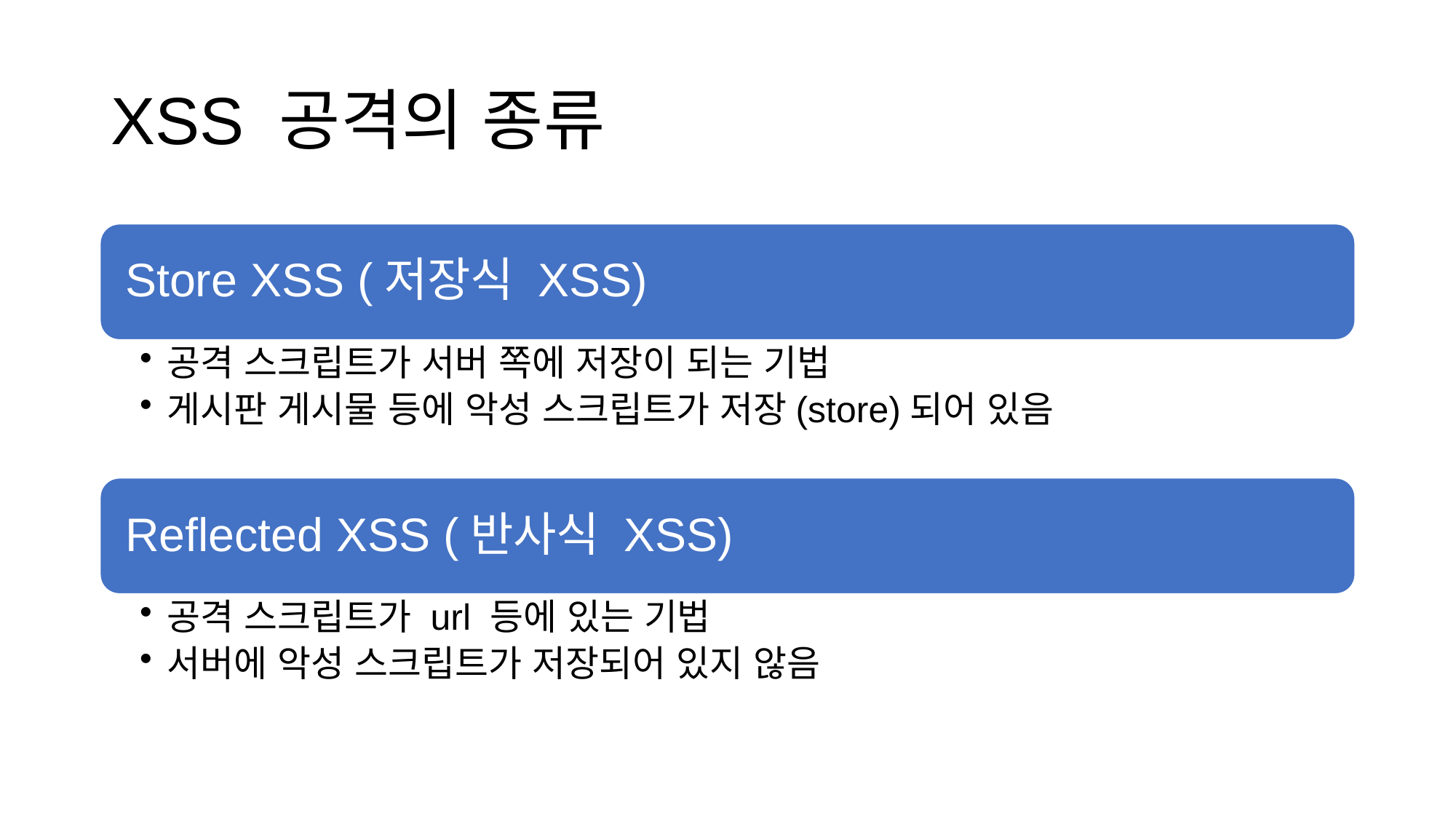

# XSS 공격의 종류
Store XSS (저장식 XSS)
공격 스크립트가 서버 쪽에 저장이 되는 기법
게시판 게시물 등에 악성 스크립트가 저장(store)되어 있음
Reflected XSS (반사식 XSS)
공격 스크립트가 url 등에 있는 기법
서버에 악성 스크립트가 저장되어 있지 않음